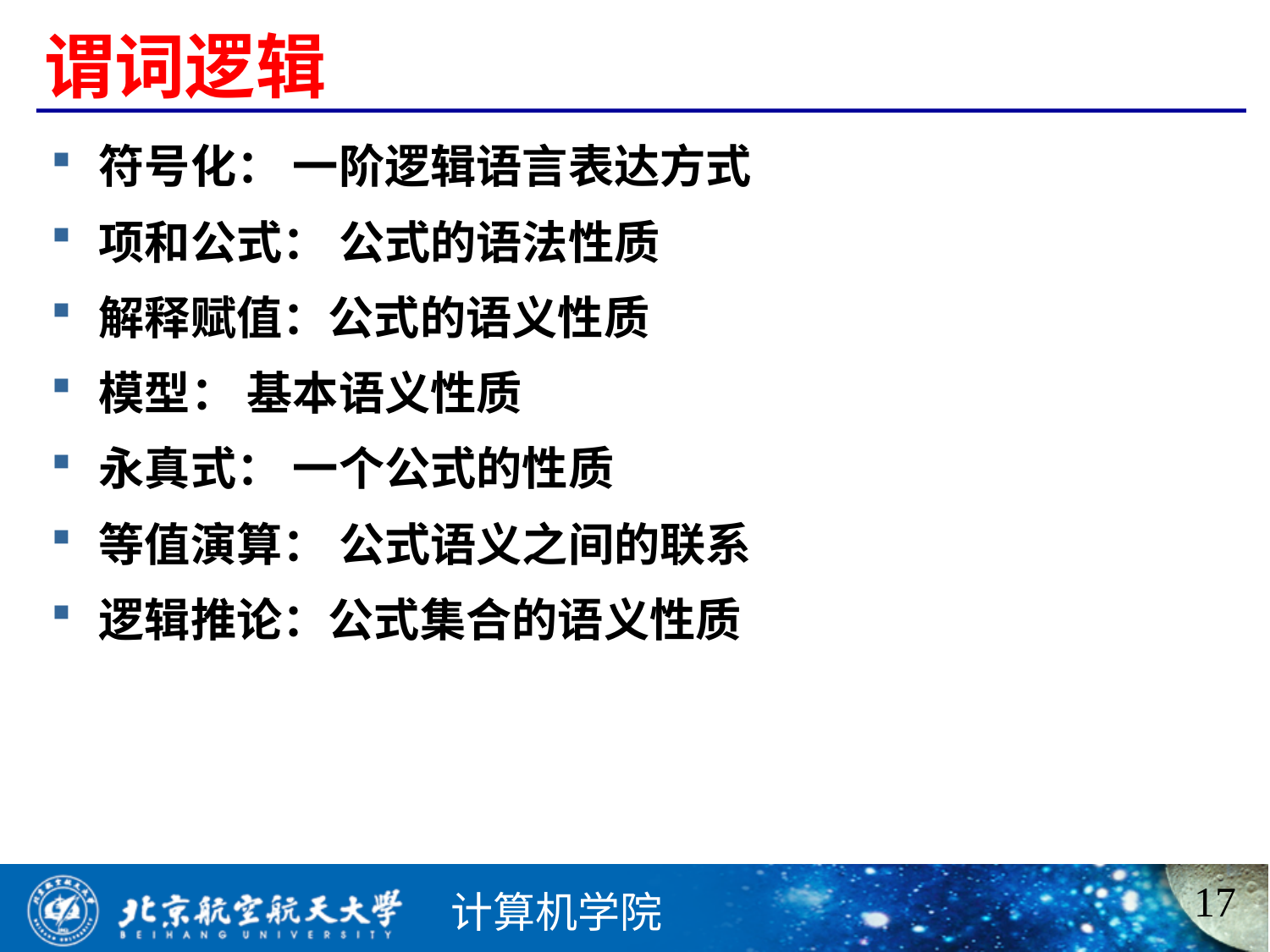

# 谓词逻辑
符号化： 一阶逻辑语言表达方式
项和公式： 公式的语法性质
解释赋值：公式的语义性质
模型： 基本语义性质
永真式： 一个公式的性质
等值演算： 公式语义之间的联系
逻辑推论：公式集合的语义性质